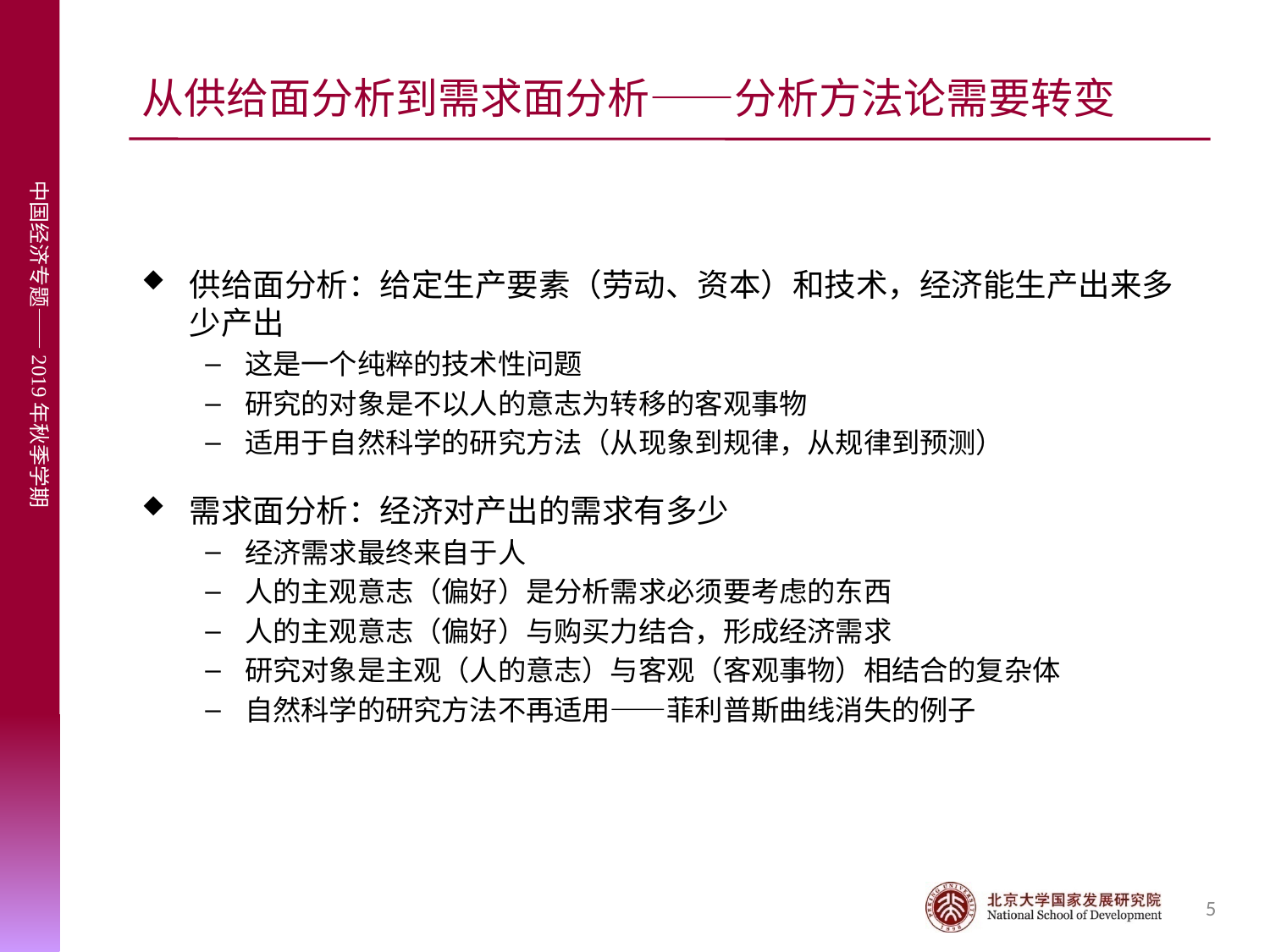

# 从供给面分析到需求面分析——分析方法论需要转变

供给面分析：给定生产要素（劳动、资本）和技术，经济能生产出来多少产出
这是一个纯粹的技术性问题
研究的对象是不以人的意志为转移的客观事物
适用于自然科学的研究方法（从现象到规律，从规律到预测）
需求面分析：经济对产出的需求有多少
经济需求最终来自于人
人的主观意志（偏好）是分析需求必须要考虑的东西
人的主观意志（偏好）与购买力结合，形成经济需求
研究对象是主观（人的意志）与客观（客观事物）相结合的复杂体
自然科学的研究方法不再适用——菲利普斯曲线消失的例子
5